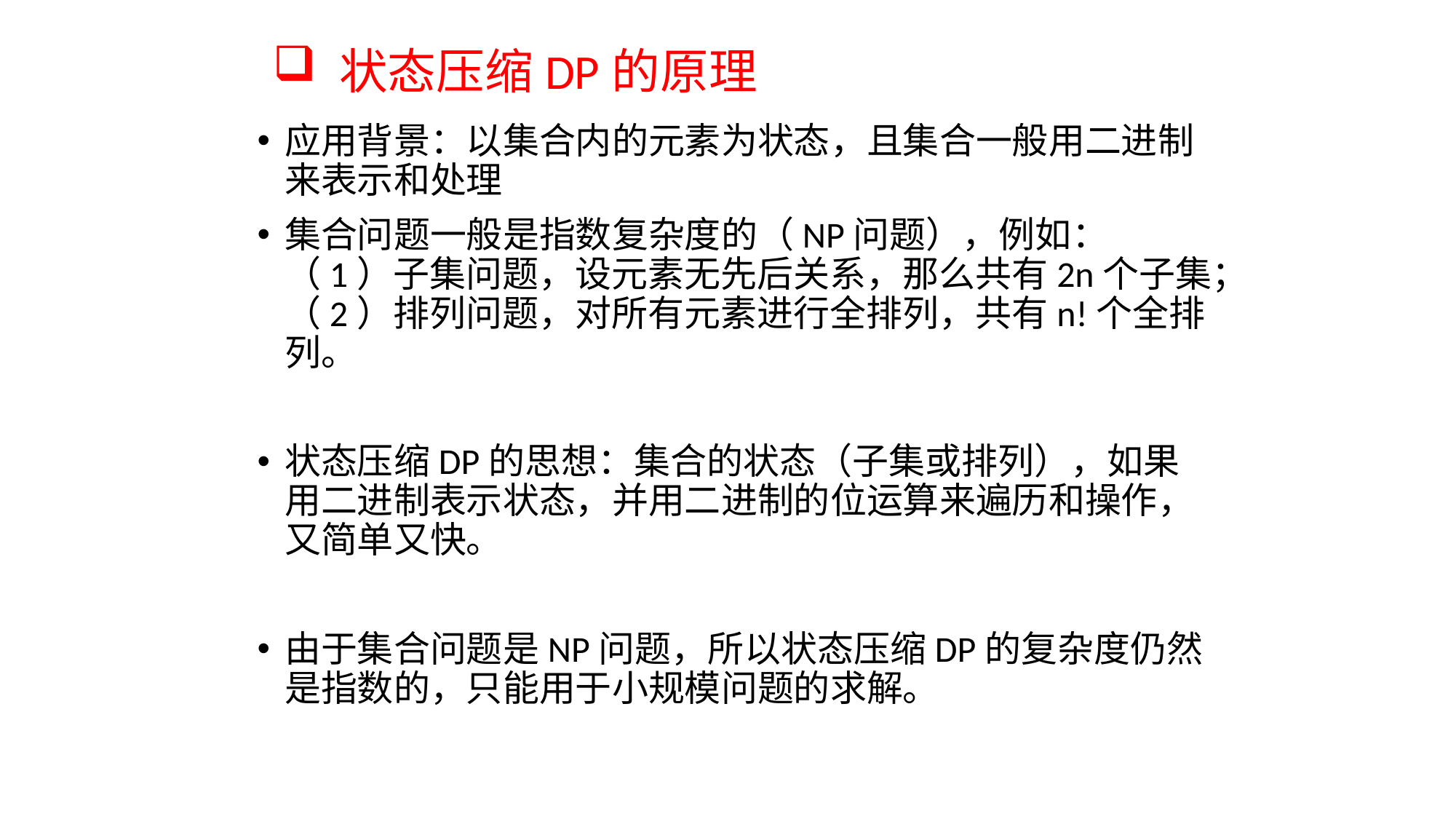

# 状态压缩DP的原理

应用背景：以集合内的元素为状态，且集合一般用二进制来表示和处理
集合问题一般是指数复杂度的（NP问题），例如：（1）子集问题，设元素无先后关系，那么共有2n个子集；（2）排列问题，对所有元素进行全排列，共有n!个全排列。

状态压缩DP的思想：集合的状态（子集或排列），如果用二进制表示状态，并用二进制的位运算来遍历和操作，又简单又快。

由于集合问题是NP问题，所以状态压缩DP的复杂度仍然是指数的，只能用于小规模问题的求解。